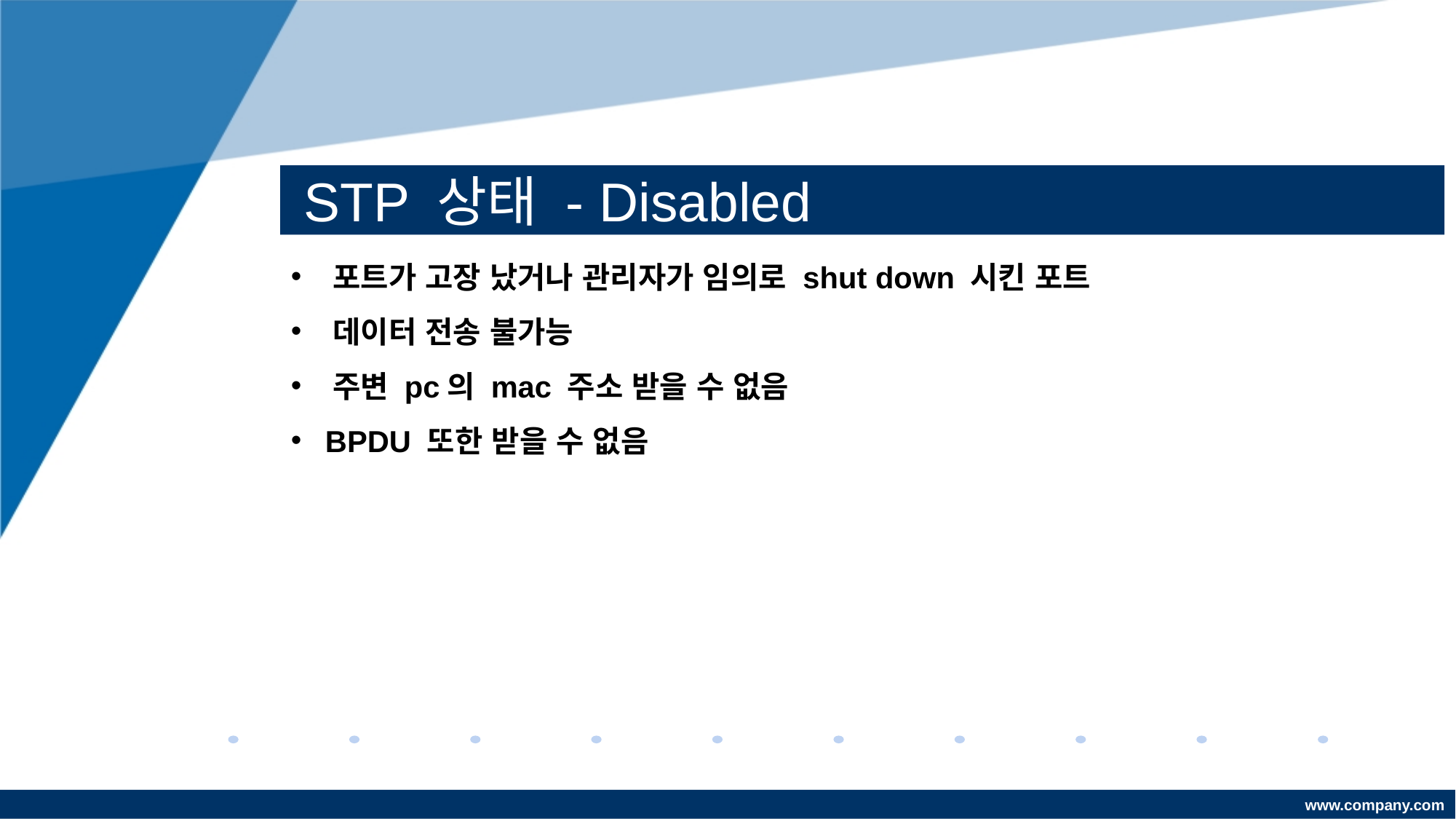

# STP 상태 - Disabled
 포트가 고장 났거나 관리자가 임의로 shut down 시킨 포트
 데이터 전송 불가능
 주변 pc의 mac 주소 받을 수 없음
 BPDU 또한 받을 수 없음